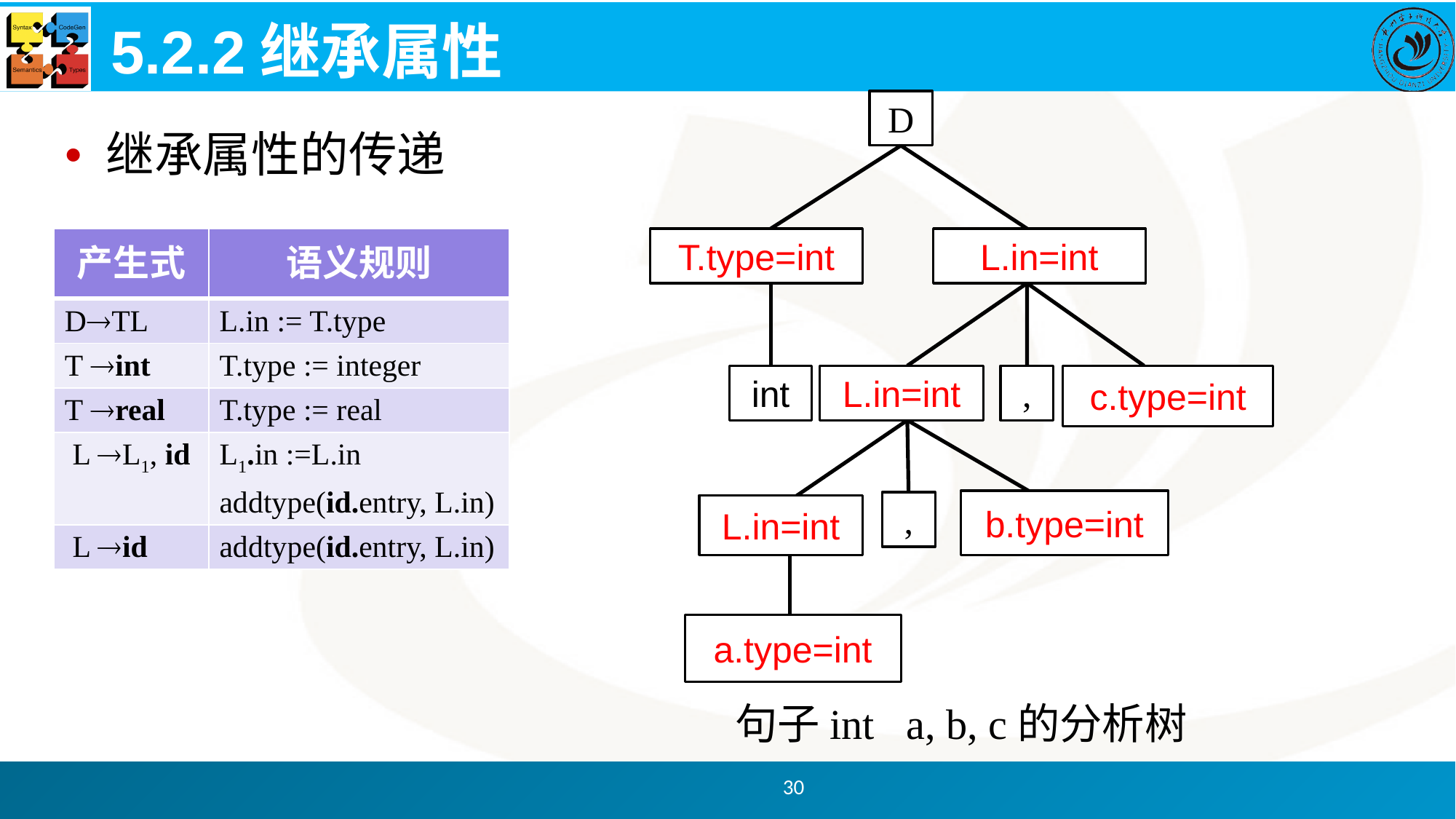

# 5.2.2继承属性
D
继承属性的传递
| 产生式 | 语义规则 |
| --- | --- |
| D→TL | L.in := T.type |
| T →int | T.type := integer |
| T →real | T.type := real |
| L →L1, id | L1.in :=L.in addtype(id.entry, L.in) |
| L →id | addtype(id.entry, L.in) |
T.type=int
T
L.in=int
L
int
L.in=int
L
,
c.type=int
c
b.type=int
,
b
L.in=int
L
a.type=int
a
句子int   a, b, c的分析树
30